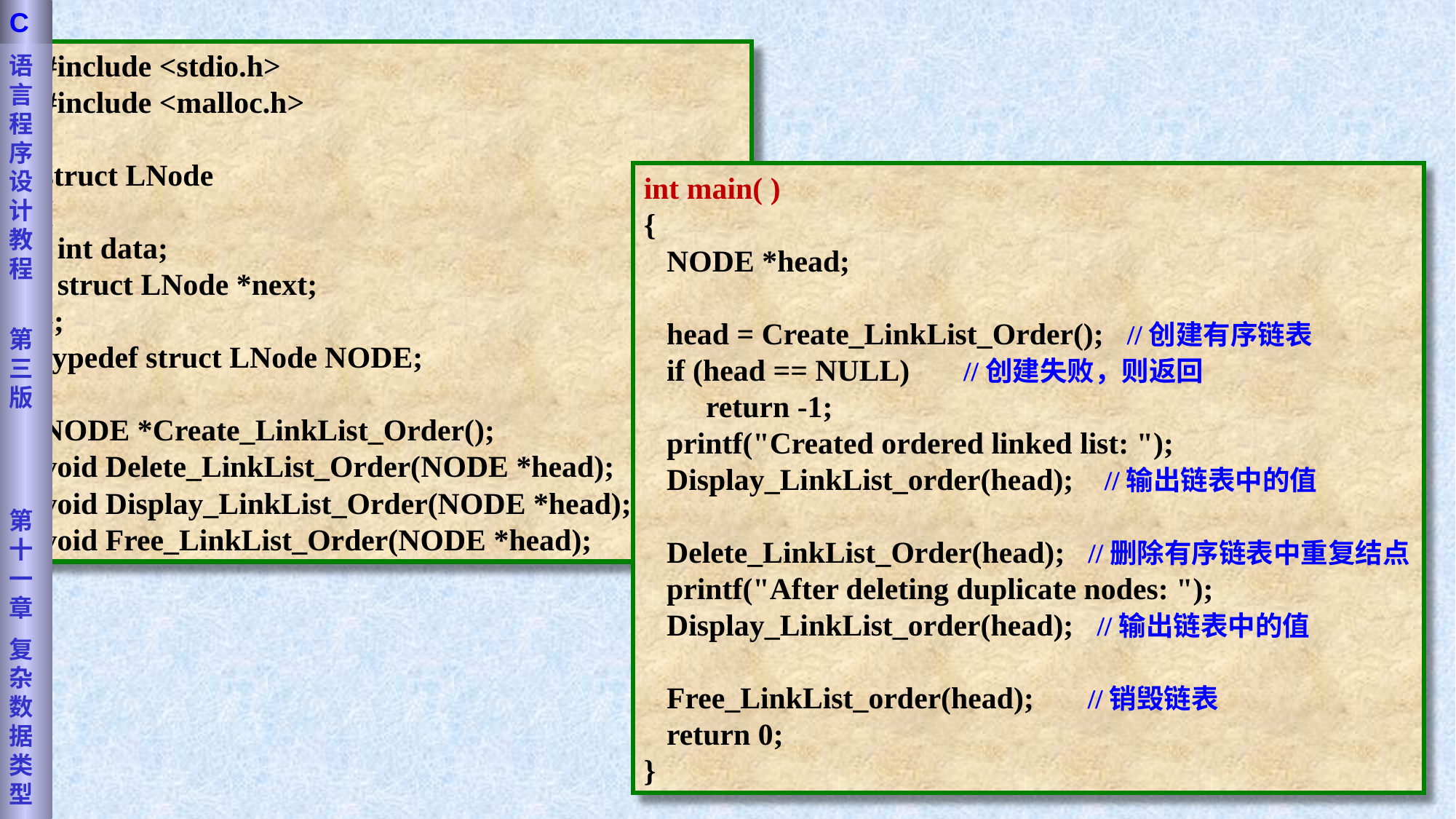

语言程序设计教程
第三版

第十一章
复杂数据类型
C
#include <stdio.h>
#include <malloc.h>

struct LNode
{
  int data;
  struct LNode *next;
};
typedef struct LNode NODE;

NODE *Create_LinkList_Order();
void Delete_LinkList_Order(NODE *head);
void Display_LinkList_Order(NODE *head);
void Free_LinkList_Order(NODE *head);
int main( )
{
   NODE *head;

   head = Create_LinkList_Order();   //创建有序链表
   if (head == NULL)       //创建失败，则返回
	 return -1;
   printf("Created ordered linked list: ");
   Display_LinkList_order(head);    //输出链表中的值

   Delete_LinkList_Order(head);   //删除有序链表中重复结点
   printf("After deleting duplicate nodes: ");
   Display_LinkList_order(head);   //输出链表中的值

   Free_LinkList_order(head);       //销毁链表
   return 0;
}